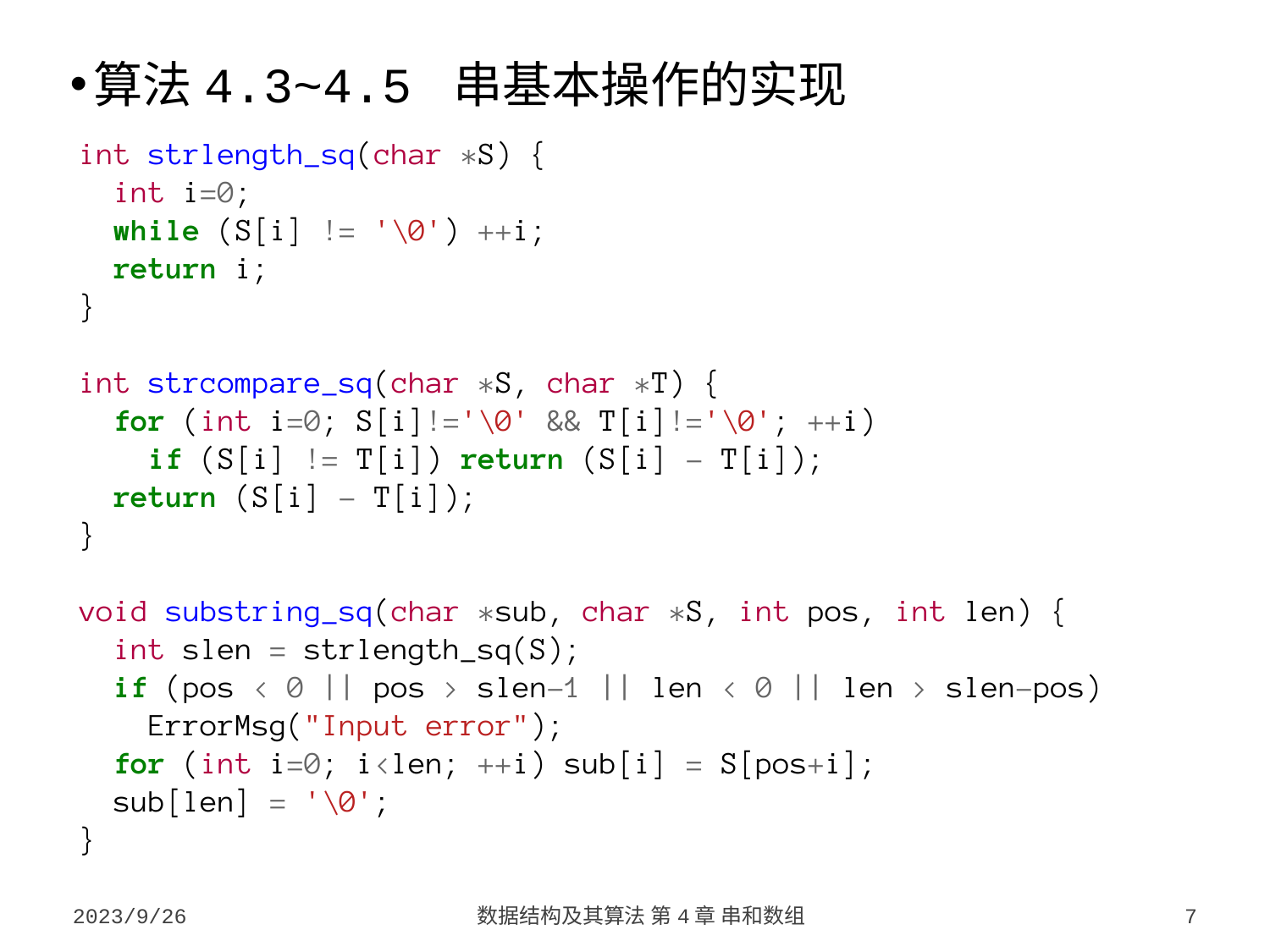

算法4.3~4.5 串基本操作的实现
int strlength_sq(char *S) {
  int i=0;
  while (S[i] != '\0') ++i;
  return i;
}

int strcompare_sq(char *S, char *T) {
  for (int i=0; S[i]!='\0' && T[i]!='\0'; ++i)
    if (S[i] != T[i]) return (S[i] - T[i]);
  return (S[i] - T[i]);
}

void substring_sq(char *sub, char *S, int pos, int len) {
  int slen = strlength_sq(S);
  if (pos < 0 || pos > slen-1 || len < 0 || len > slen-pos)
    ErrorMsg("Input error");
  for (int i=0; i<len; ++i) sub[i] = S[pos+i];
  sub[len] = '\0';
}
2023/9/26
数据结构及其算法 第4章 串和数组
7